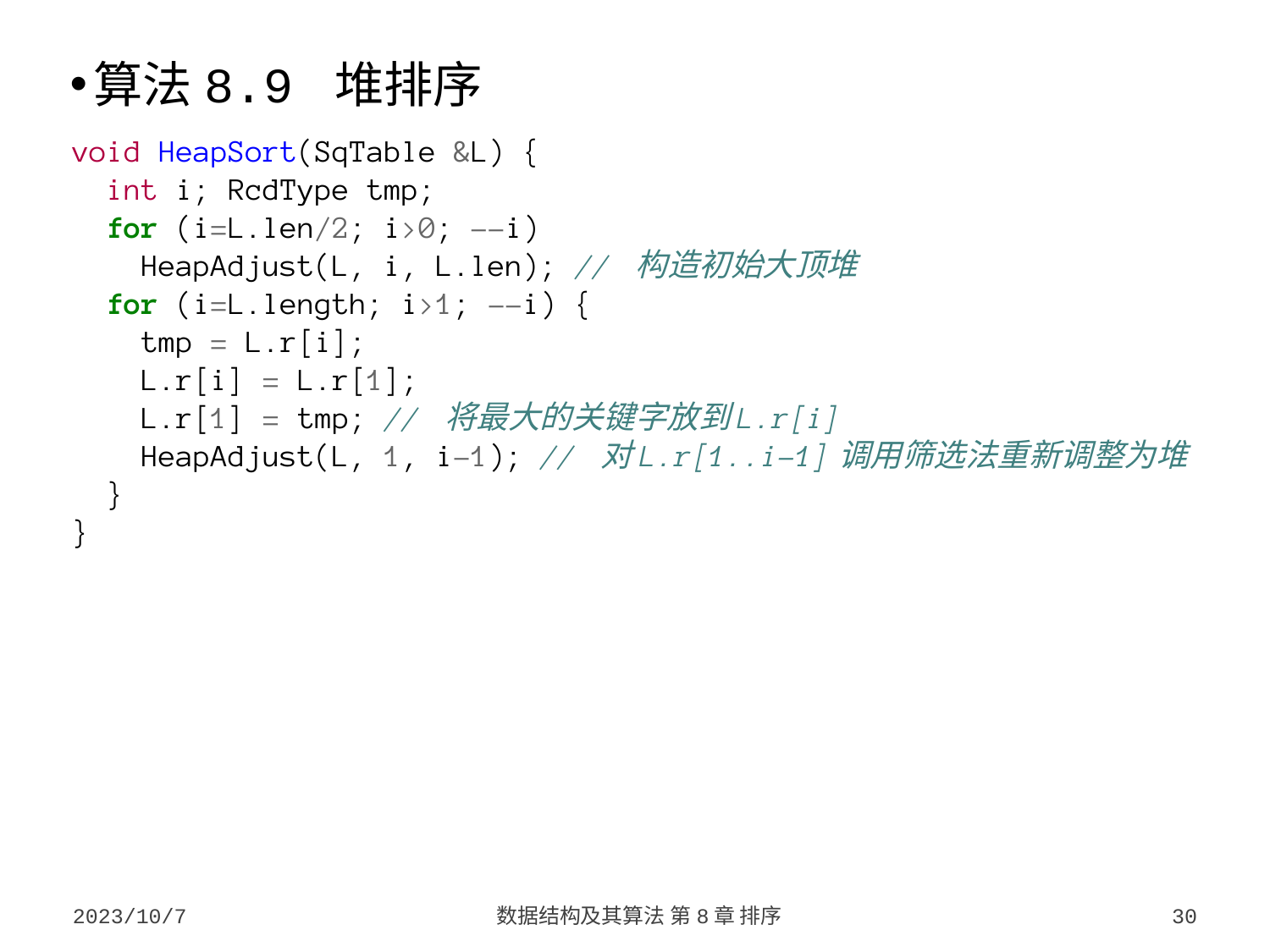

算法8.9 堆排序
void HeapSort(SqTable &L) {
  int i; RcdType tmp;
  for (i=L.len/2; i>0; --i)
    HeapAdjust(L, i, L.len); // 构造初始大顶堆
  for (i=L.length; i>1; --i) {
    tmp = L.r[i];
    L.r[i] = L.r[1];
    L.r[1] = tmp; // 将最大的关键字放到L.r[i]
    HeapAdjust(L, 1, i-1); // 对L.r[1..i-1]调用筛选法重新调整为堆
  }
}
2023/10/7
数据结构及其算法 第8章 排序
30